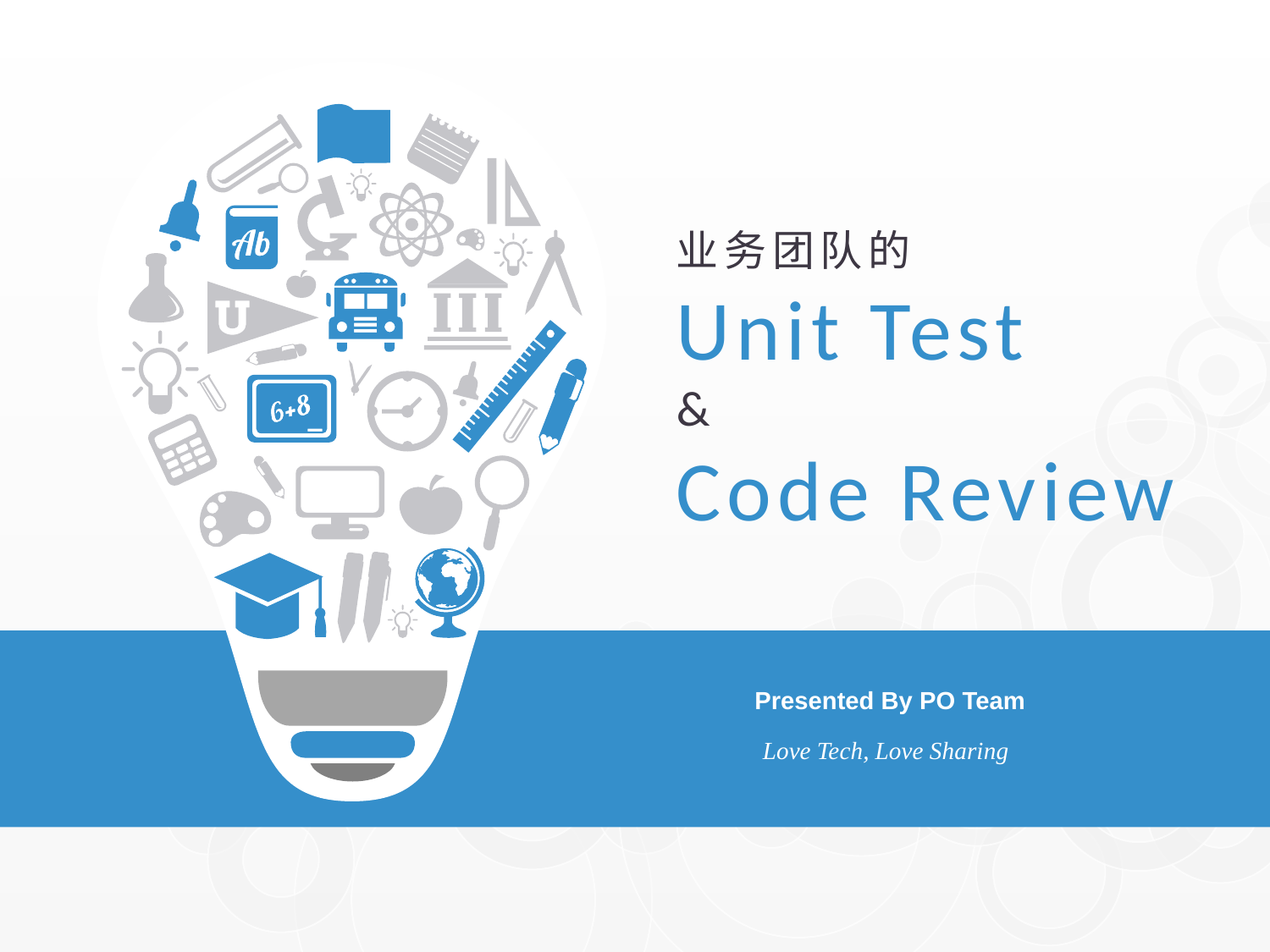

业务团队的
Unit Test
&
Code Review

Presented By PO Team
Love Tech, Love Sharing